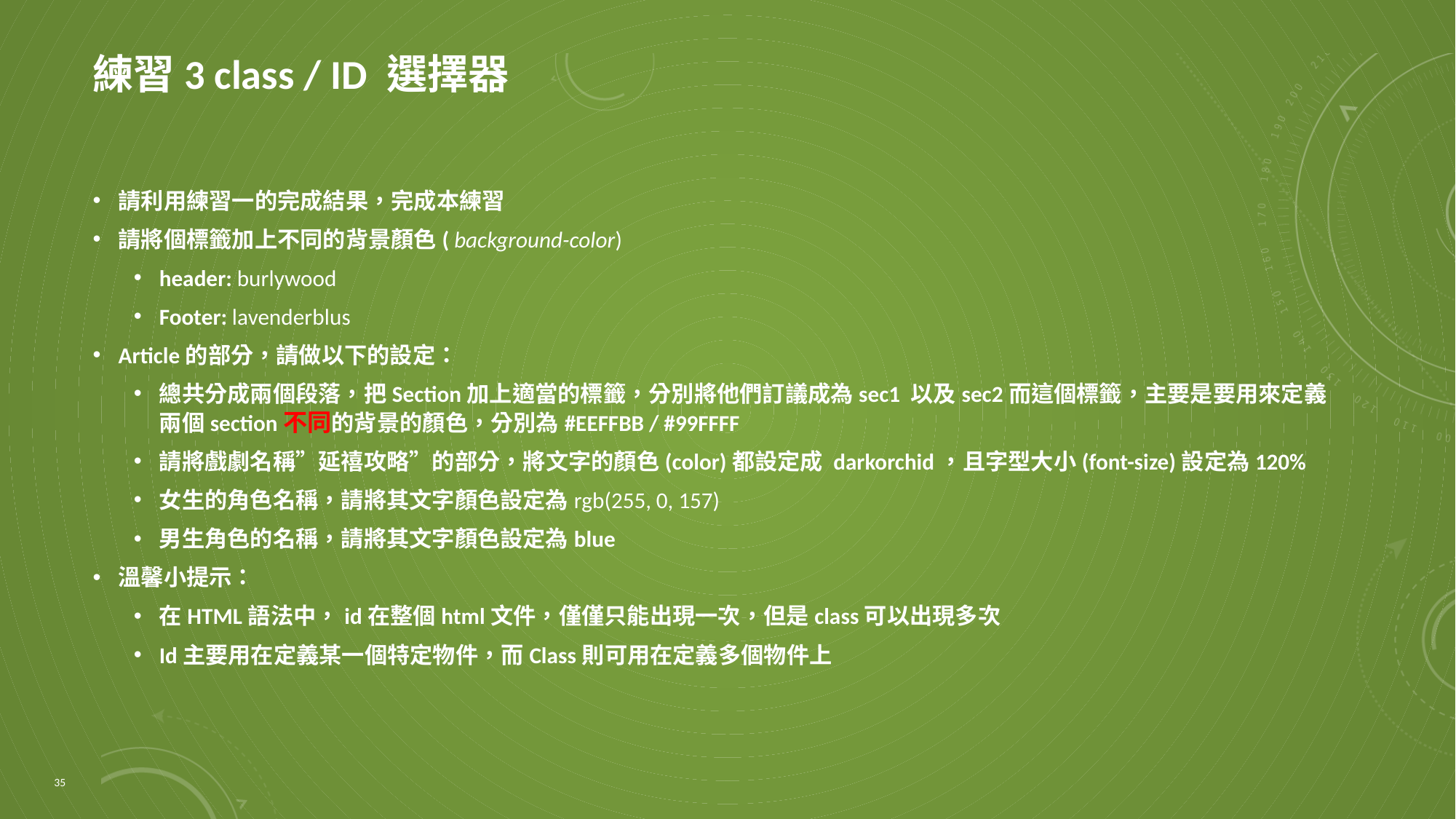

# 練習3 class / ID 選擇器
請利用練習一的完成結果，完成本練習
請將個標籤加上不同的背景顏色( background-color)
header: burlywood
Footer: lavenderblus
Article的部分，請做以下的設定：
總共分成兩個段落，把Section加上適當的標籤，分別將他們訂議成為sec1 以及sec2而這個標籤，主要是要用來定義兩個section不同的背景的顏色，分別為#EEFFBB / #99FFFF
請將戲劇名稱”延禧攻略”的部分，將文字的顏色(color)都設定成 darkorchid，且字型大小(font-size)設定為120%
女生的角色名稱，請將其文字顏色設定為rgb(255, 0, 157)
男生角色的名稱，請將其文字顏色設定為blue
溫馨小提示：
在HTML語法中，id在整個html文件，僅僅只能出現一次，但是class可以出現多次
Id主要用在定義某一個特定物件，而Class則可用在定義多個物件上
35